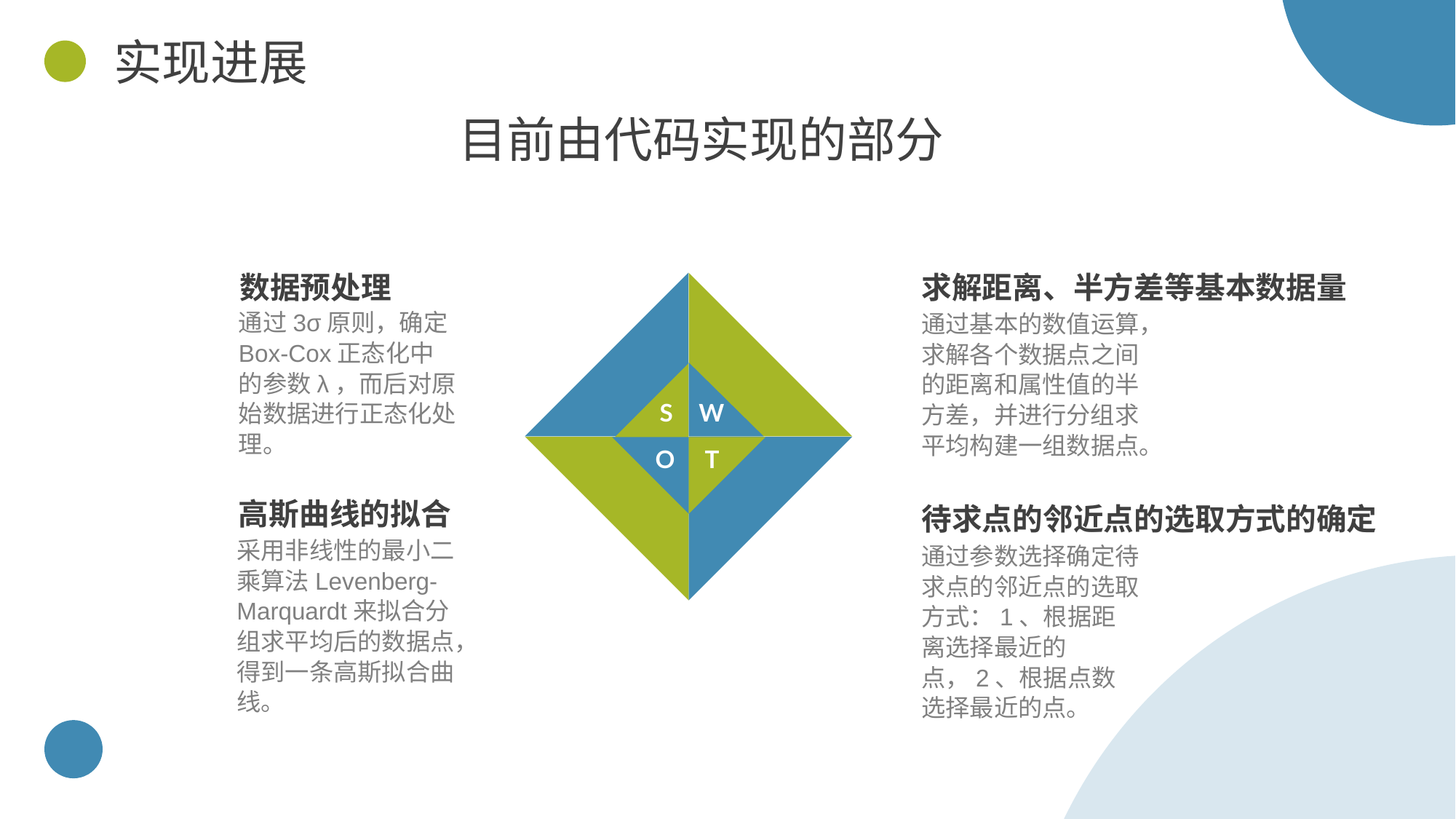

实现进展
目前由代码实现的部分
求解距离、半方差等基本数据量
数据预处理

通过3σ原则，确定Box-Cox正态化中的参数λ，而后对原始数据进行正态化处理。
通过基本的数值运算，求解各个数据点之间的距离和属性值的半方差，并进行分组求平均构建一组数据点。

S
W

O
T
高斯曲线的拟合
待求点的邻近点的选取方式的确定
采用非线性的最小二乘算法Levenberg-Marquardt来拟合分组求平均后的数据点，得到一条高斯拟合曲线。
通过参数选择确定待求点的邻近点的选取方式：1、根据距离选择最近的点，2、根据点数选择最近的点。